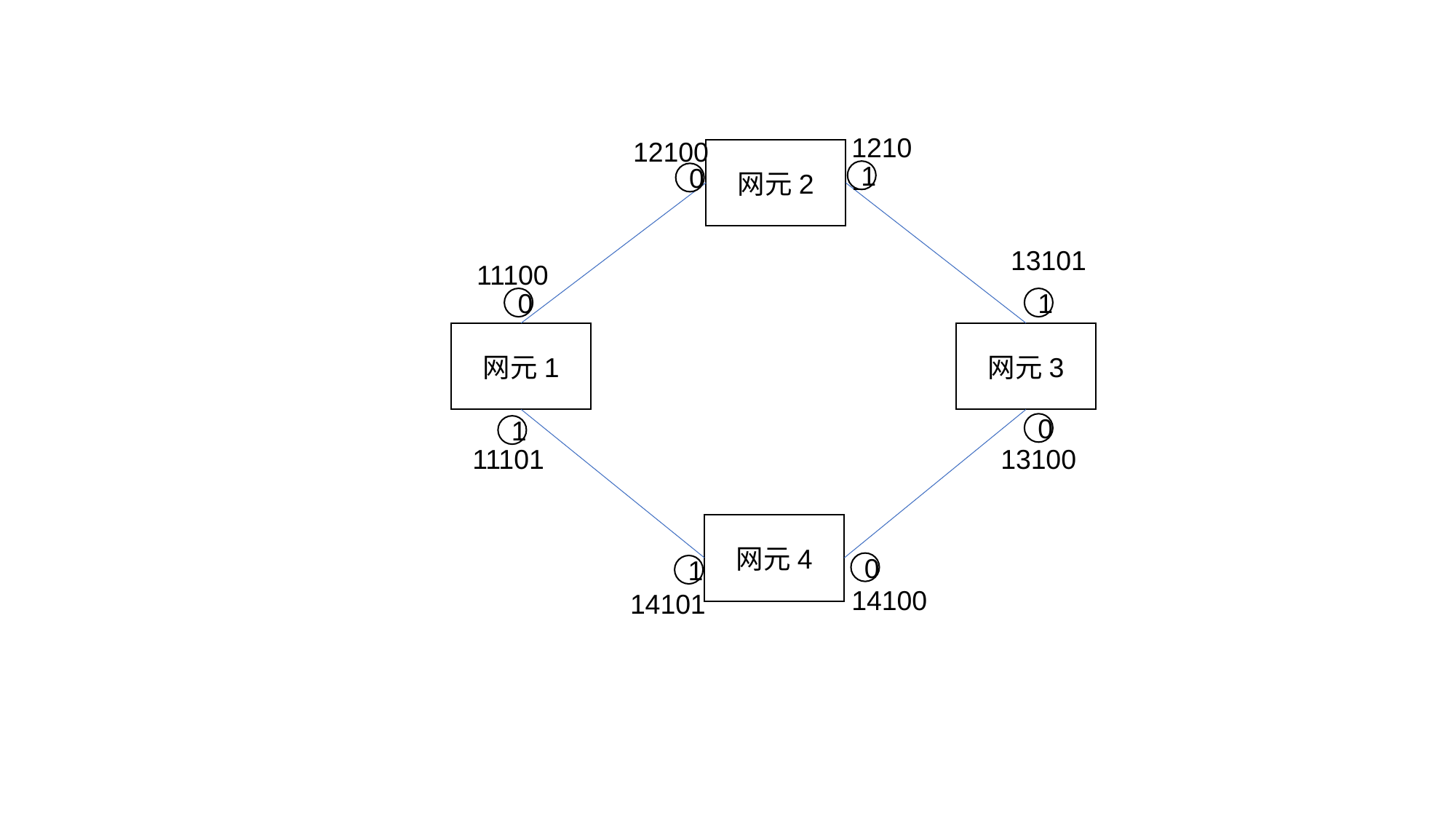

12101
12100
网元2
1
0
13101
11100
1
0
网元1
网元3
0
1
13100
11101
网元4
0
1
14100
14101